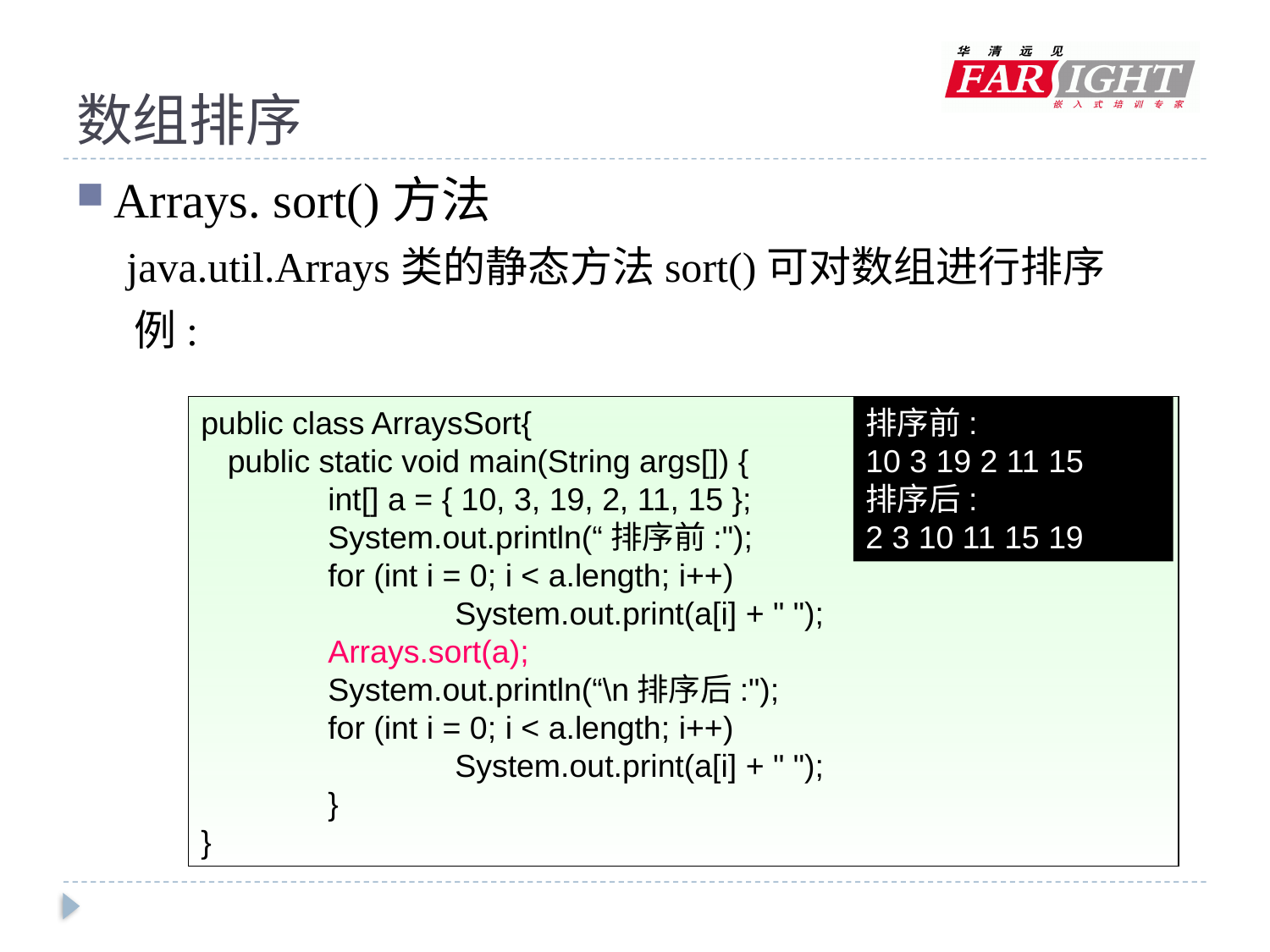

# 数组排序
Arrays. sort()方法
	 java.util.Arrays类的静态方法sort()可对数组进行排序
     例:
public class ArraysSort{
   public static void main(String args[]) {
	int[] a = { 10, 3, 19, 2, 11, 15 };
	System.out.println(“排序前:");
	for (int i = 0; i < a.length; i++)
		System.out.print(a[i] + " ");
	Arrays.sort(a);
	System.out.println(“\n排序后:");
	for (int i = 0; i < a.length; i++)
		System.out.print(a[i] + " ");
	}
}
排序前:
10 3 19 2 11 15
排序后:
2 3 10 11 15 19